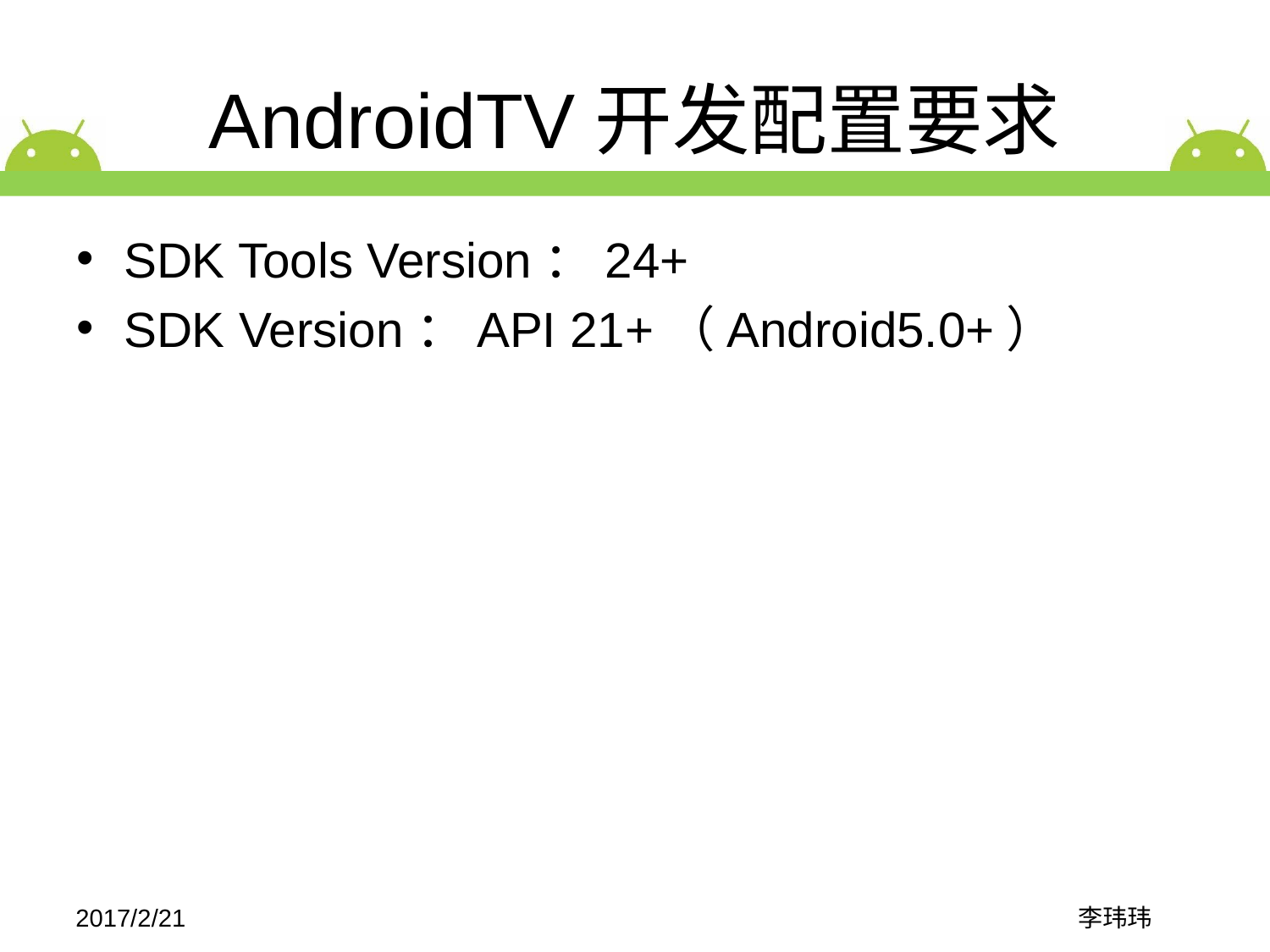

# AndroidTV开发配置要求
SDK Tools Version：24+
SDK Version：API 21+（Android5.0+）